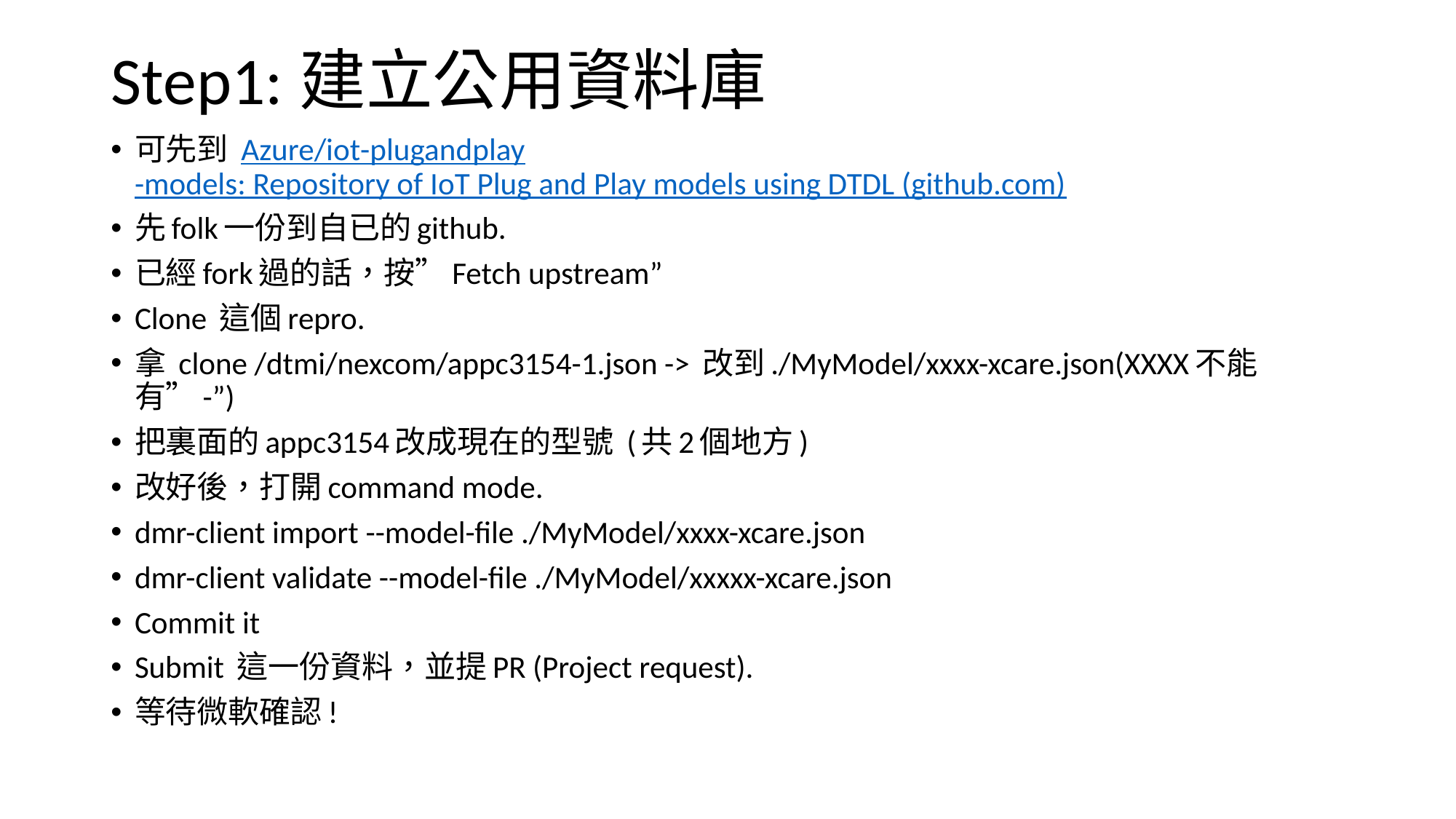

# Step1:建立公用資料庫
可先到 Azure/iot-plugandplay-models: Repository of IoT Plug and Play models using DTDL (github.com)
先folk一份到自已的github.
已經fork過的話，按”Fetch upstream”
Clone 這個repro.
拿 clone /dtmi/nexcom/appc3154-1.json -> 改到./MyModel/xxxx-xcare.json(XXXX不能有”-”)
把裏面的appc3154改成現在的型號 (共2個地方)
改好後，打開command mode.
dmr-client import --model-file ./MyModel/xxxx-xcare.json
dmr-client validate --model-file ./MyModel/xxxxx-xcare.json
Commit it
Submit 這一份資料，並提PR (Project request).
等待微軟確認!